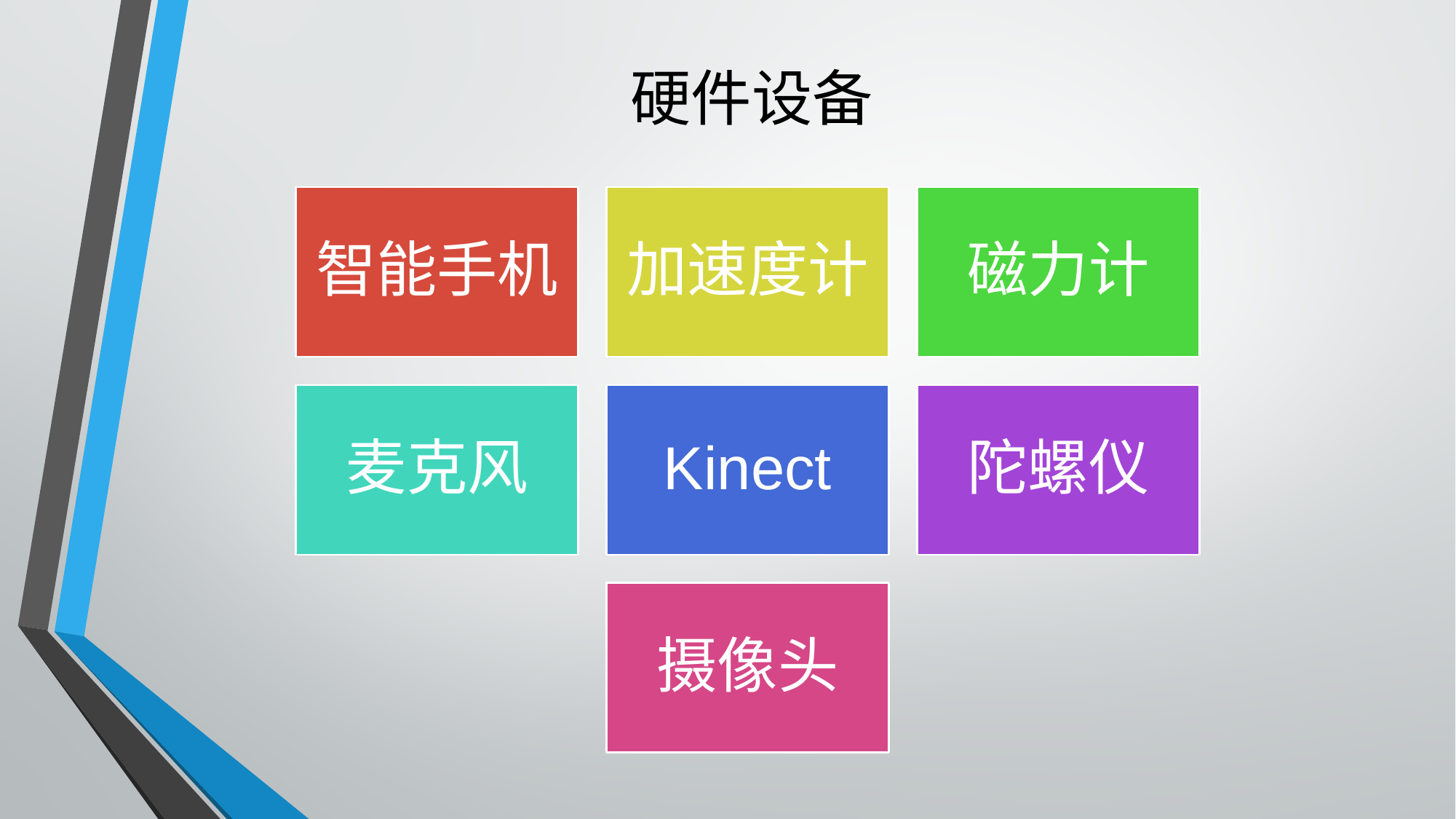

# 硬件设备
智能手机
加速度计
磁力计
麦克风
Kinect
陀螺仪
摄像头